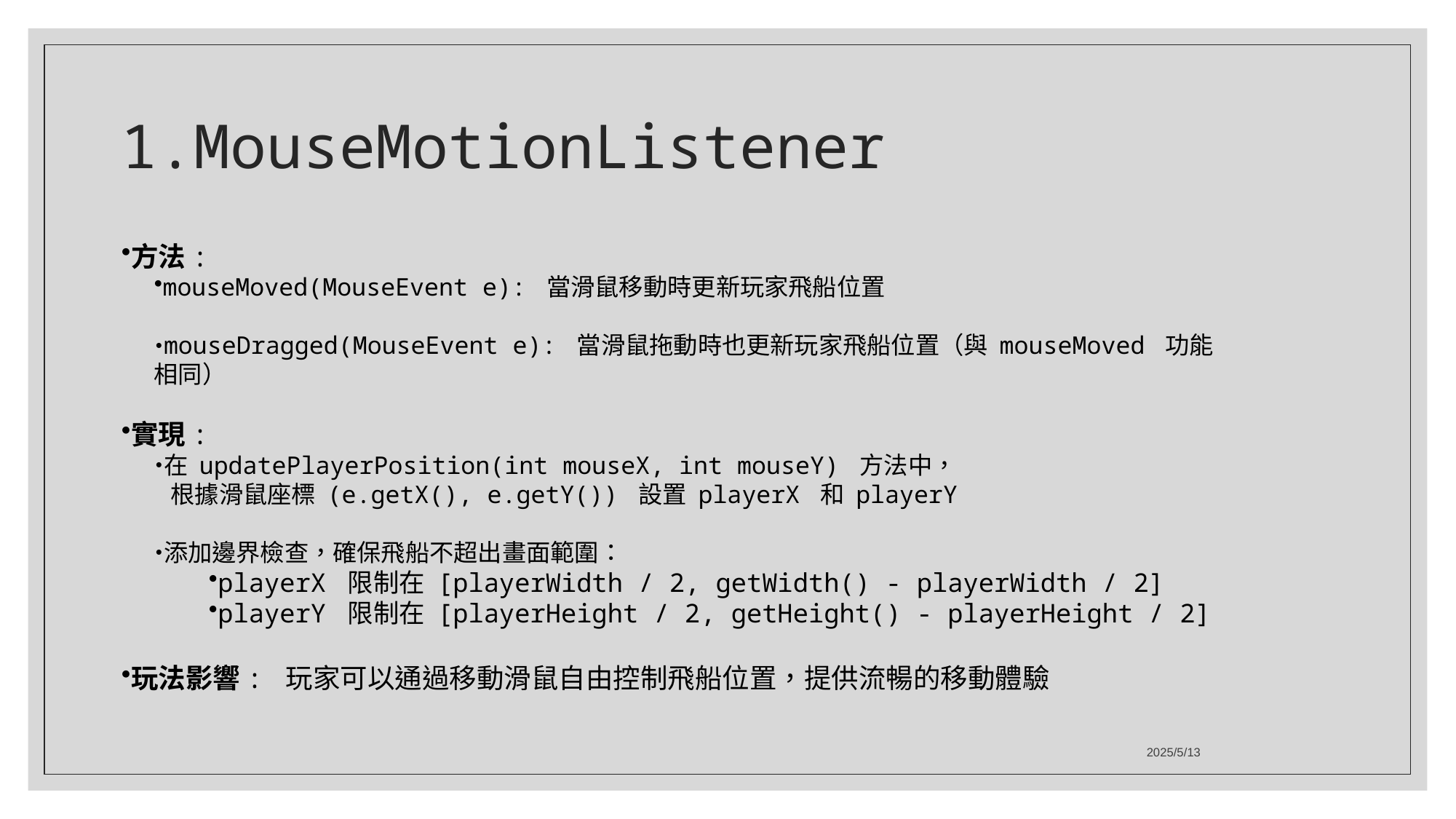

# 1.MouseMotionListener
方法:
mouseMoved(MouseEvent e): 當滑鼠移動時更新玩家飛船位置

mouseDragged(MouseEvent e): 當滑鼠拖動時也更新玩家飛船位置（與 mouseMoved 功能相同）

實現:
在 updatePlayerPosition(int mouseX, int mouseY) 方法中，
  根據滑鼠座標 (e.getX(), e.getY()) 設置 playerX 和 playerY

添加邊界檢查，確保飛船不超出畫面範圍：
playerX 限制在 [playerWidth / 2, getWidth() - playerWidth / 2]
playerY 限制在 [playerHeight / 2, getHeight() - playerHeight / 2]

玩法影響: 玩家可以通過移動滑鼠自由控制飛船位置，提供流暢的移動體驗
2025/5/13